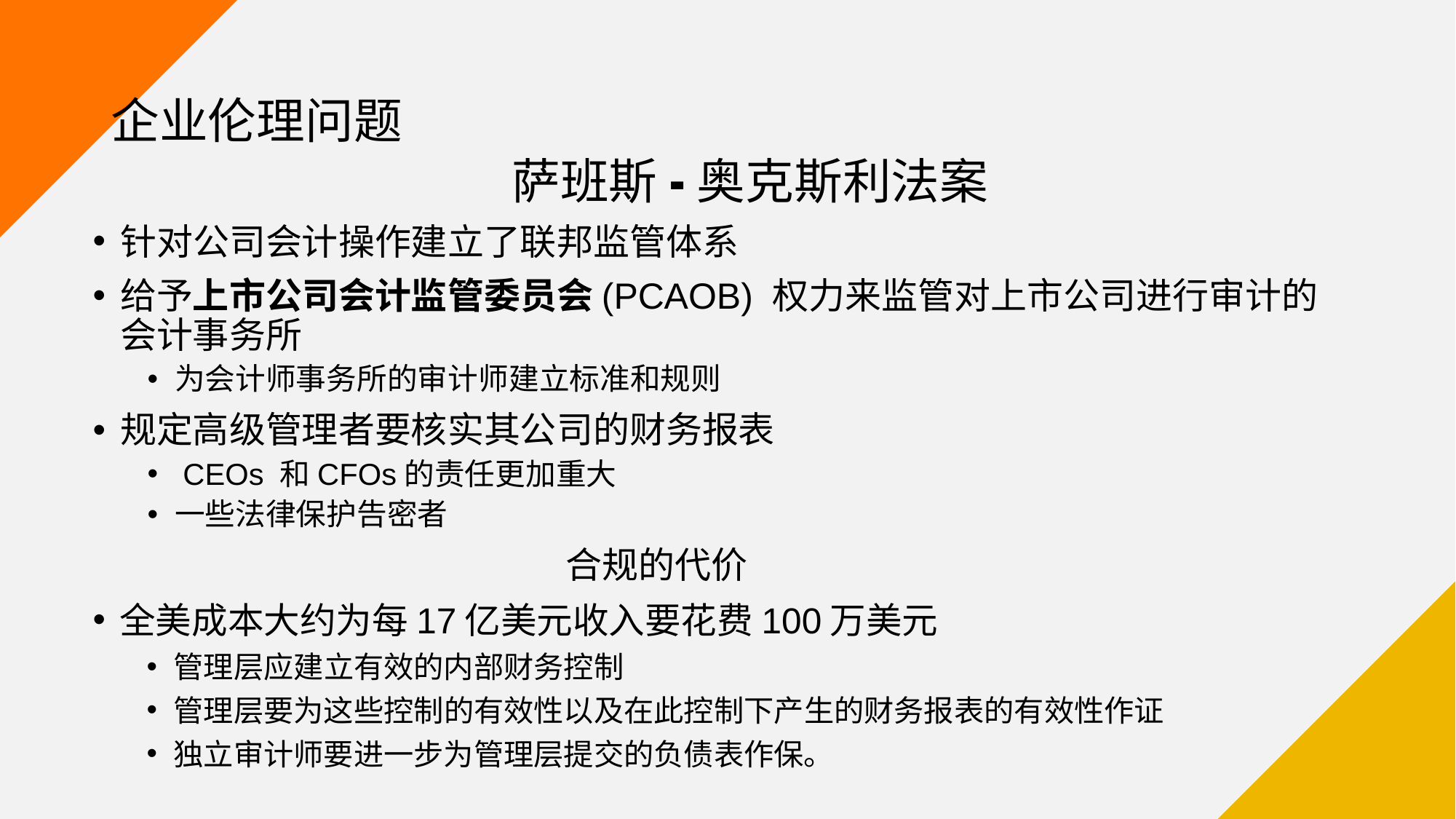

# 企业伦理问题
萨班斯-奥克斯利法案
针对公司会计操作建立了联邦监管体系
给予上市公司会计监管委员会(PCAOB) 权力来监管对上市公司进行审计的会计事务所
为会计师事务所的审计师建立标准和规则
规定高级管理者要核实其公司的财务报表
 CEOs 和CFOs的责任更加重大
一些法律保护告密者
合规的代价
全美成本大约为每17亿美元收入要花费100万美元
管理层应建立有效的内部财务控制
管理层要为这些控制的有效性以及在此控制下产生的财务报表的有效性作证
独立审计师要进一步为管理层提交的负债表作保。